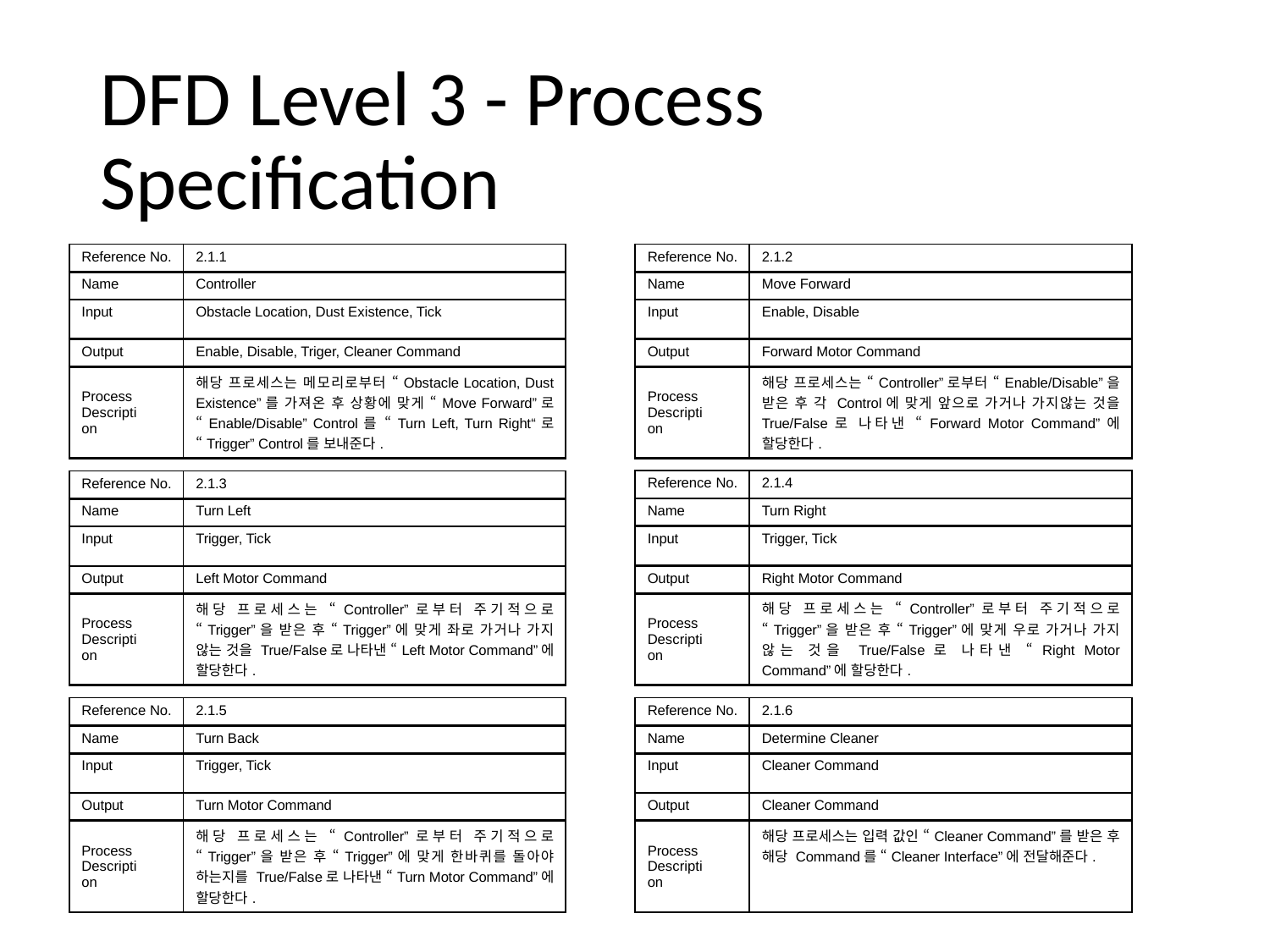

# DFD Level 3 - Process Specification
| Reference No. | 2.1.2 |
| --- | --- |
| Name | Move Forward |
| Input | Enable, Disable |
| Output | Forward Motor Command |
| Process Description | 해당 프로세스는 “Controller”로부터 “Enable/Disable”을 받은 후 각 Control에 맞게 앞으로 가거나 가지않는 것을 True/False로 나타낸 “Forward Motor Command”에 할당한다. |
| Reference No. | 2.1.1 |
| --- | --- |
| Name | Controller |
| Input | Obstacle Location, Dust Existence, Tick |
| Output | Enable, Disable, Triger, Cleaner Command |
| Process Description | 해당 프로세스는 메모리로부터 “Obstacle Location, Dust Existence”를 가져온 후 상황에 맞게 “Move Forward”로 “Enable/Disable” Control를 “Turn Left, Turn Right“로 “Trigger” Control를 보내준다. |
| Reference No. | 2.1.4 |
| --- | --- |
| Name | Turn Right |
| Input | Trigger, Tick |
| Output | Right Motor Command |
| Process Description | 해당 프로세스는 “Controller”로부터 주기적으로 “Trigger”을 받은 후 “Trigger”에 맞게 우로 가거나 가지 않는 것을 True/False로 나타낸 “Right Motor Command”에 할당한다. |
| Reference No. | 2.1.3 |
| --- | --- |
| Name | Turn Left |
| Input | Trigger, Tick |
| Output | Left Motor Command |
| Process Description | 해당 프로세스는 “Controller”로부터 주기적으로 “Trigger”을 받은 후 “Trigger”에 맞게 좌로 가거나 가지 않는 것을 True/False로 나타낸 “Left Motor Command”에 할당한다. |
| Reference No. | 2.1.5 |
| --- | --- |
| Name | Turn Back |
| Input | Trigger, Tick |
| Output | Turn Motor Command |
| Process Description | 해당 프로세스는 “Controller”로부터 주기적으로 “Trigger”을 받은 후 “Trigger”에 맞게 한바퀴를 돌아야 하는지를 True/False로 나타낸 “Turn Motor Command”에 할당한다. |
| Reference No. | 2.1.6 |
| --- | --- |
| Name | Determine Cleaner |
| Input | Cleaner Command |
| Output | Cleaner Command |
| Process Description | 해당 프로세스는 입력 값인 “Cleaner Command”를 받은 후 해당 Command를 “Cleaner Interface”에 전달해준다. |